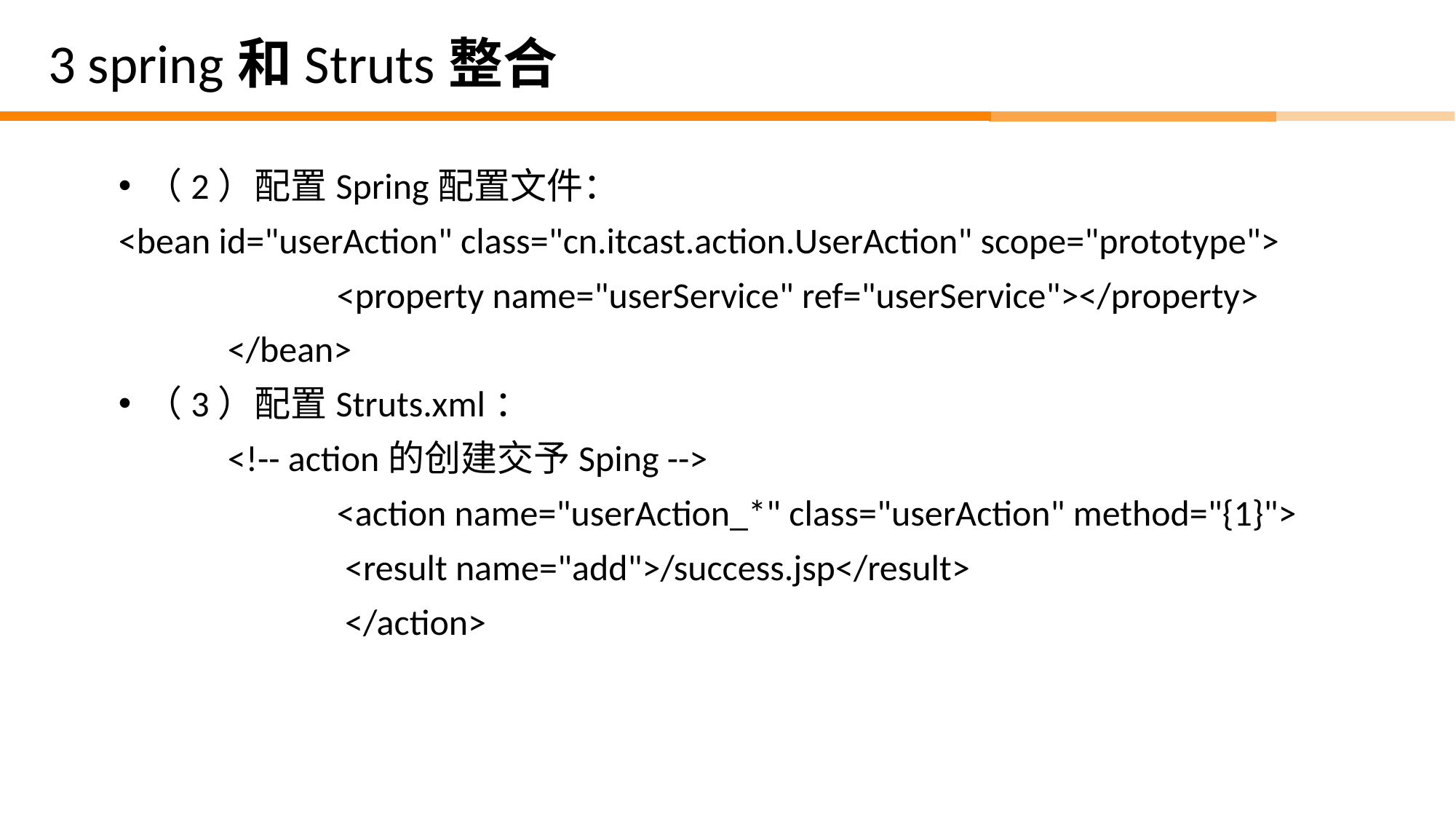

# 3 spring和Struts整合
（2）配置Spring配置文件：
<bean id="userAction" class="cn.itcast.action.UserAction" scope="prototype">
		<property name="userService" ref="userService"></property>
	</bean>
（3）配置Struts.xml：
	<!-- action的创建交予Sping -->
		<action name="userAction_*" class="userAction" method="{1}">
		 <result name="add">/success.jsp</result>
		 </action>